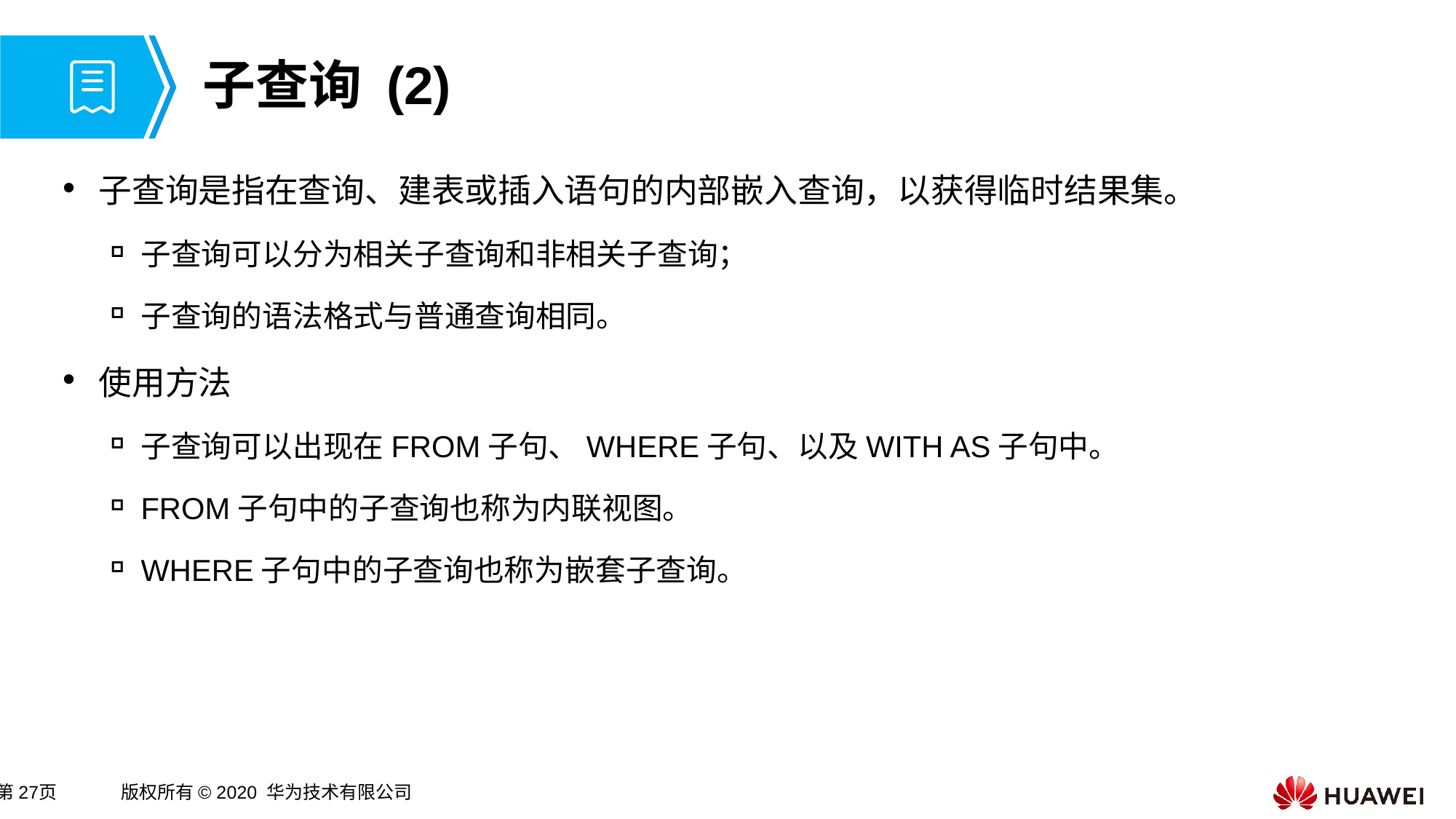

# 子查询 (2)
子查询是指在查询、建表或插入语句的内部嵌入查询，以获得临时结果集。
子查询可以分为相关子查询和非相关子查询；
子查询的语法格式与普通查询相同。
使用方法
子查询可以出现在FROM子句、WHERE子句、以及WITH AS子句中。
FROM子句中的子查询也称为内联视图。
WHERE子句中的子查询也称为嵌套子查询。